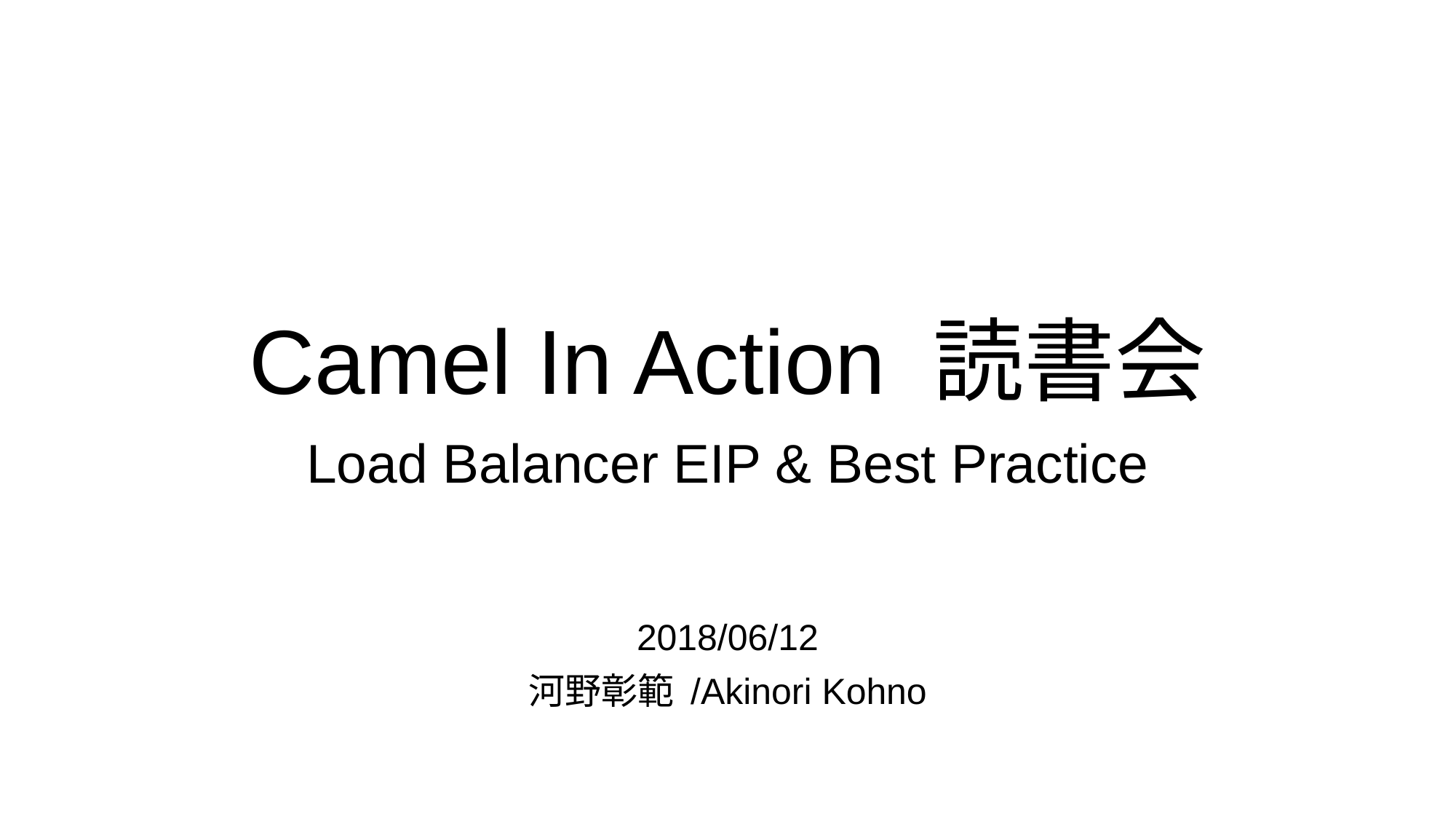

# Camel In Action 読書会
Load Balancer EIP & Best Practice

2018/06/12
河野彰範 /Akinori Kohno